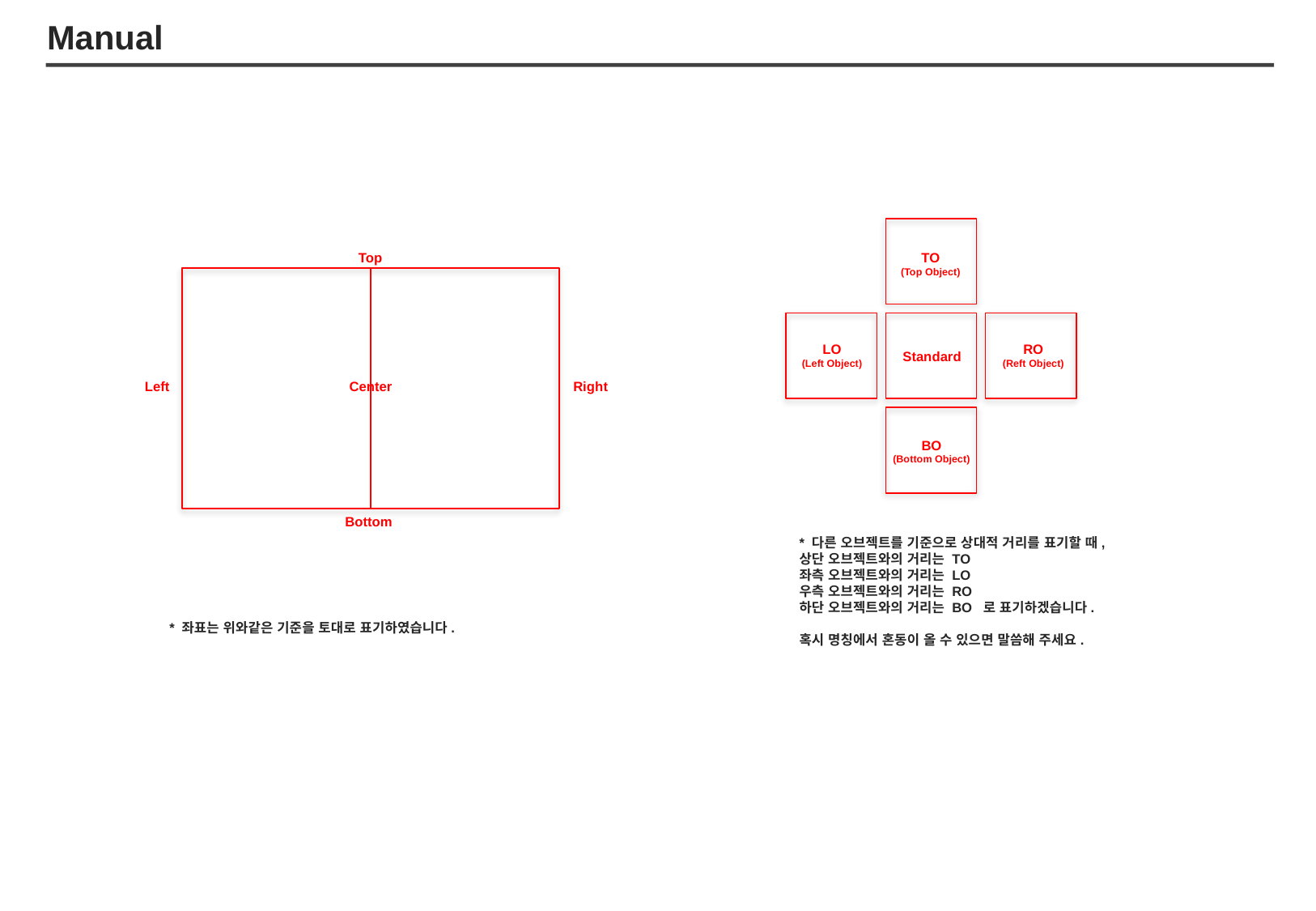

Manual

Top
TO
(Top Object)

LO
(Left Object)
RO
(Reft Object)
Standard
Center
Left
Right

BO
(Bottom Object)
Bottom
* 다른 오브젝트를 기준으로 상대적 거리를 표기할 때,
상단 오브젝트와의 거리는 TO
좌측 오브젝트와의 거리는 LO
우측 오브젝트와의 거리는 RO
하단 오브젝트와의 거리는 BO  로 표기하겠습니다.

혹시 명칭에서 혼동이 올 수 있으면 말씀해 주세요.
* 좌표는 위와같은 기준을 토대로 표기하였습니다.